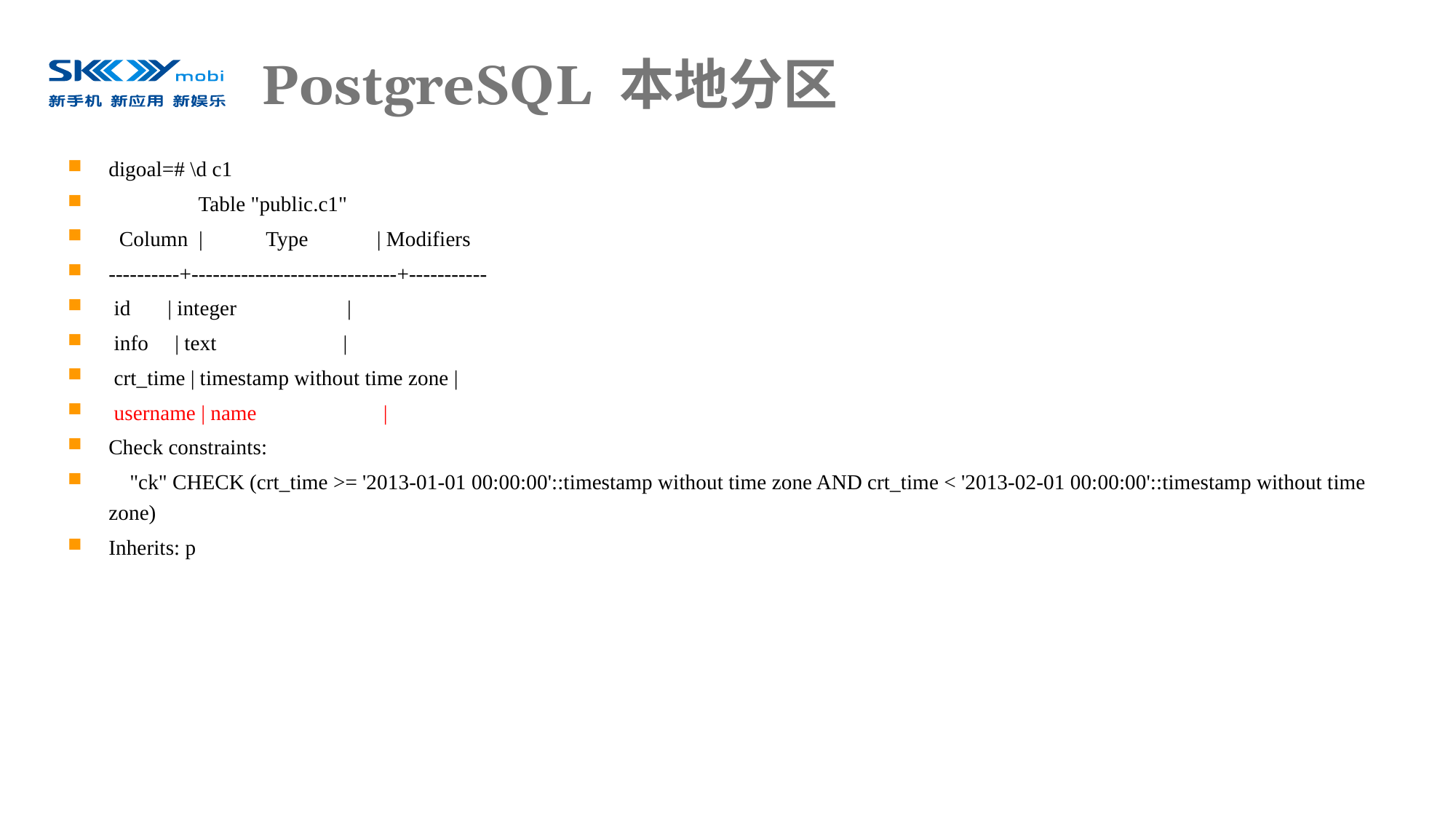

# PostgreSQL 本地分区
digoal=# \d c1
                 Table "public.c1"
  Column  |            Type             | Modifiers
----------+-----------------------------+-----------
 id       | integer                     |
 info     | text                        |
 crt_time | timestamp without time zone |
 username | name                        |
Check constraints:
    "ck" CHECK (crt_time >= '2013-01-01 00:00:00'::timestamp without time zone AND crt_time < '2013-02-01 00:00:00'::timestamp without time zone)
Inherits: p